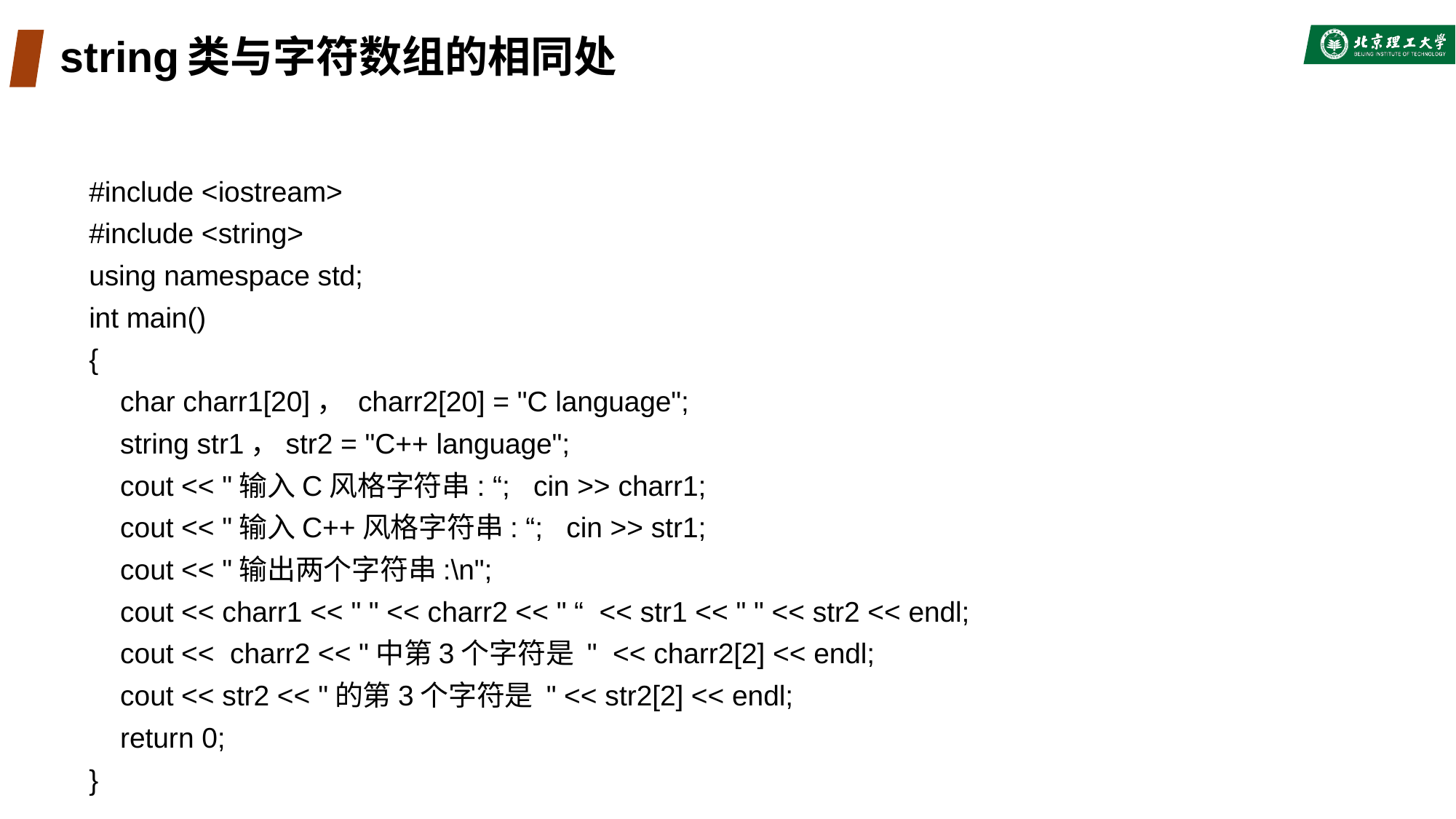

# string类与字符数组的相同处
#include <iostream>
#include <string>
using namespace std;
int main()
{
    char charr1[20]， charr2[20] = "C language";
    string str1，str2 = "C++ language";
    cout << "输入C风格字符串: “;   cin >> charr1;
    cout << "输入C++风格字符串: “;   cin >> str1;
    cout << "输出两个字符串:\n";
    cout << charr1 << " " << charr2 << " “  << str1 << " " << str2 << endl;
    cout <<  charr2 << "中第3个字符是 "  << charr2[2] << endl;
    cout << str2 << "的第3个字符是 " << str2[2] << endl;
    return 0;
}